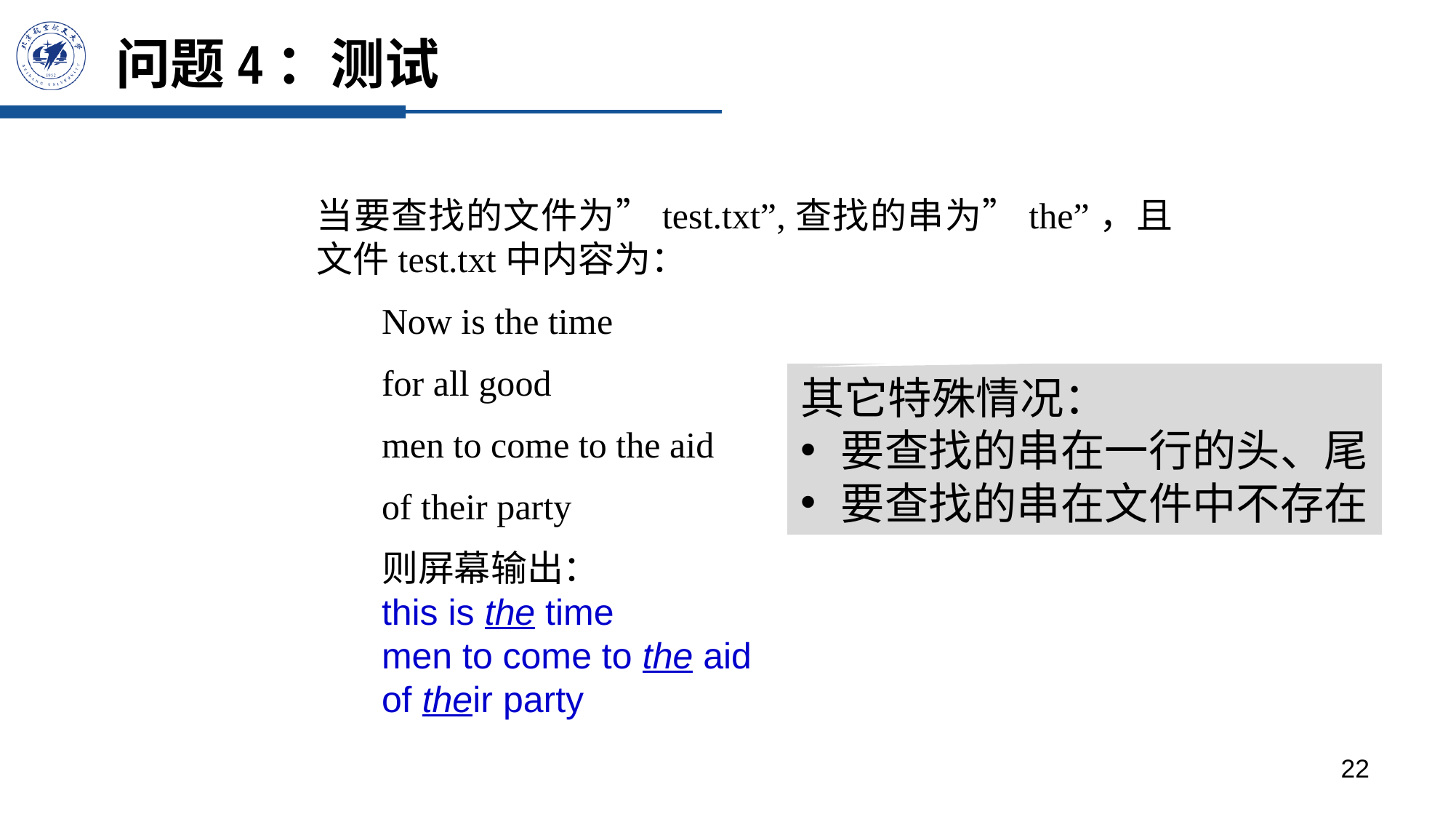

# 问题4：测试
当要查找的文件为”test.txt”,查找的串为”the”，且文件test.txt中内容为：
Now is the time
for all good
men to come to the aid
of their party
则屏幕输出：
this is the time
men to come to the aid
of their party
其它特殊情况：
要查找的串在一行的头、尾
要查找的串在文件中不存在
22